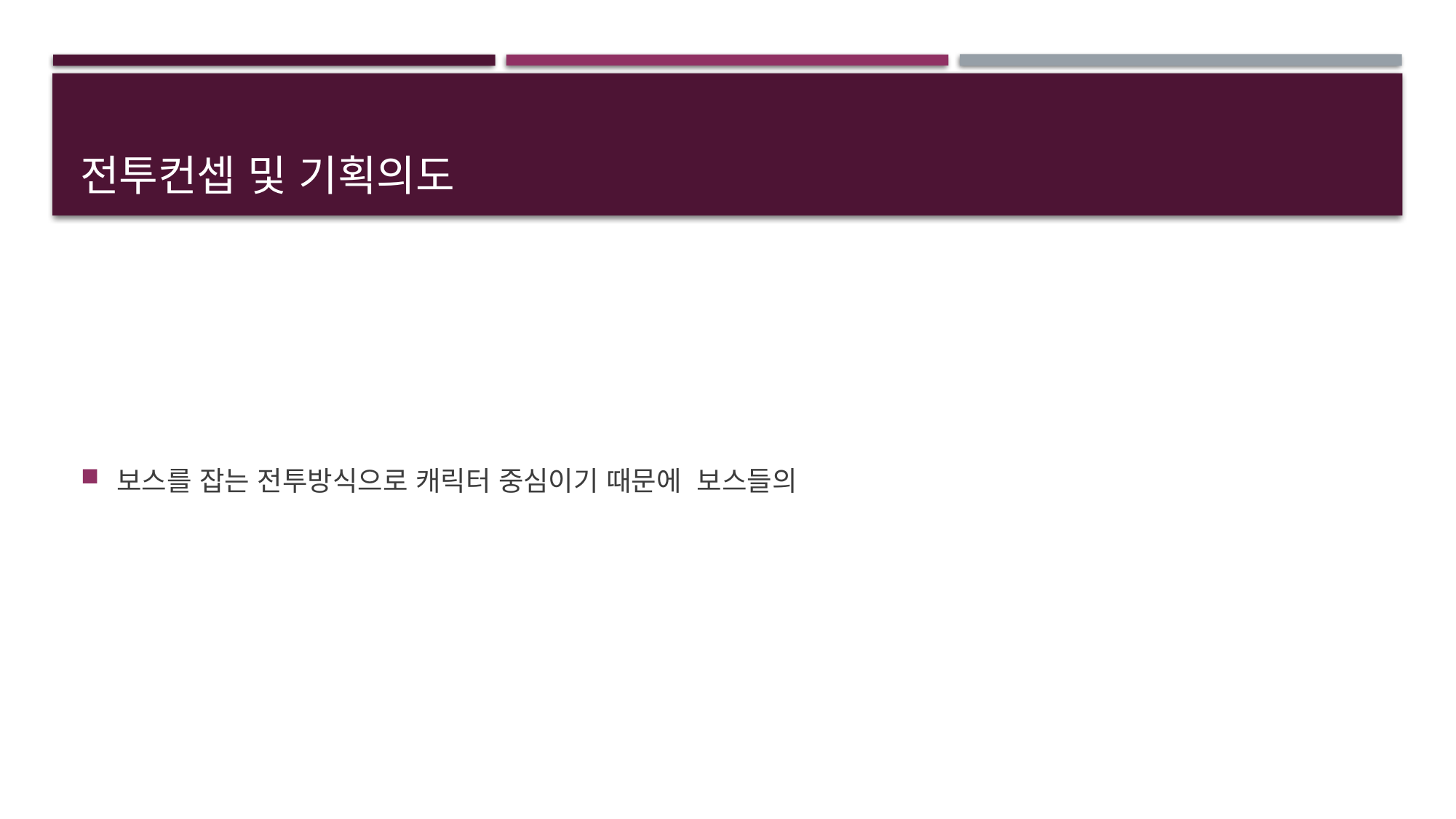

# 전투컨셉 및 기획의도
보스를 잡는 전투방식으로 캐릭터 중심이기 때문에  보스들의